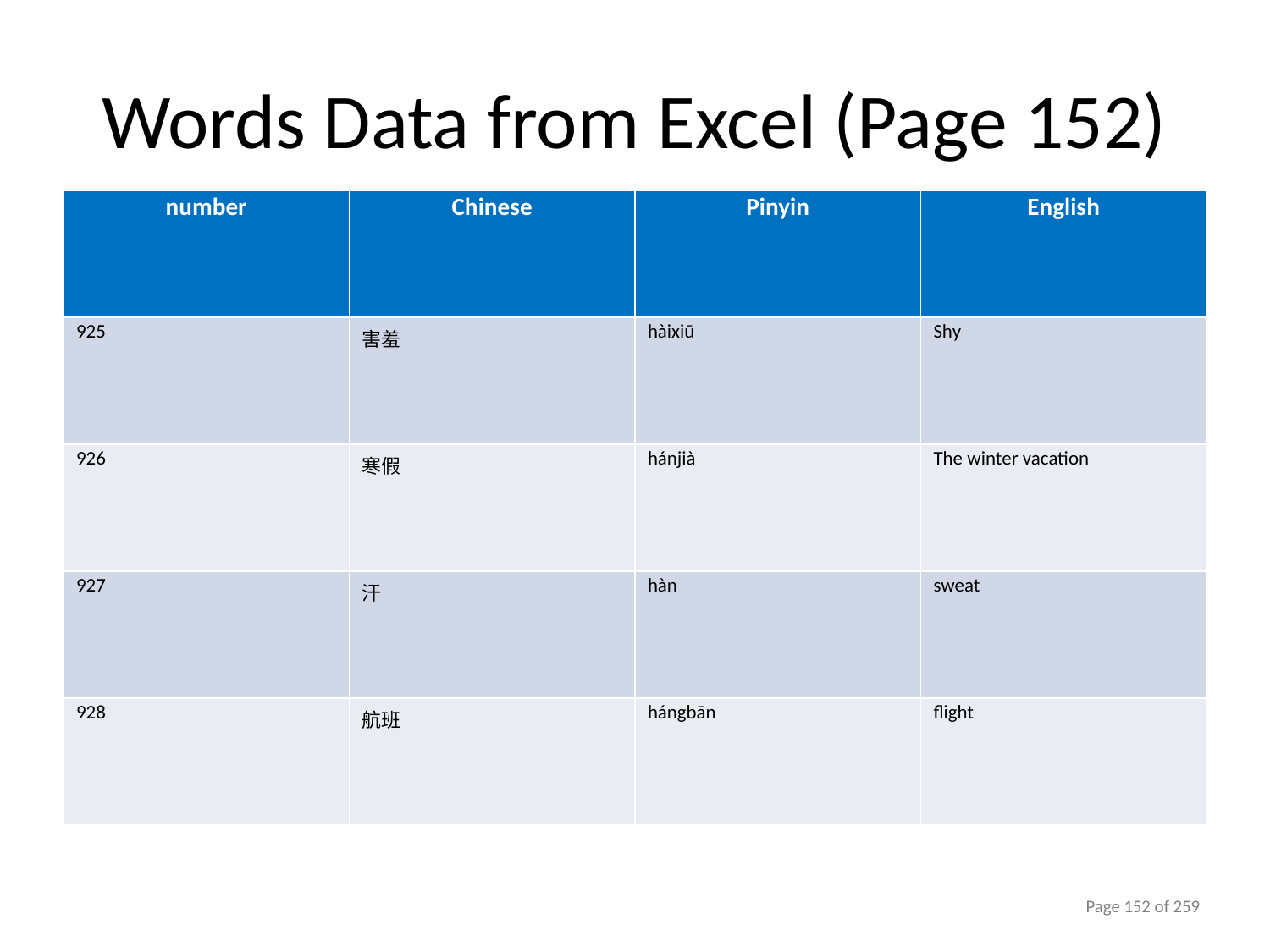

# Words Data from Excel (Page 152)
| number | Chinese | Pinyin | English |
| --- | --- | --- | --- |
| 925 | 害羞 | hàixiū | Shy |
| 926 | 寒假 | hánjià | The winter vacation |
| 927 | 汗 | hàn | sweat |
| 928 | 航班 | hángbān | flight |

Page 152 of 259